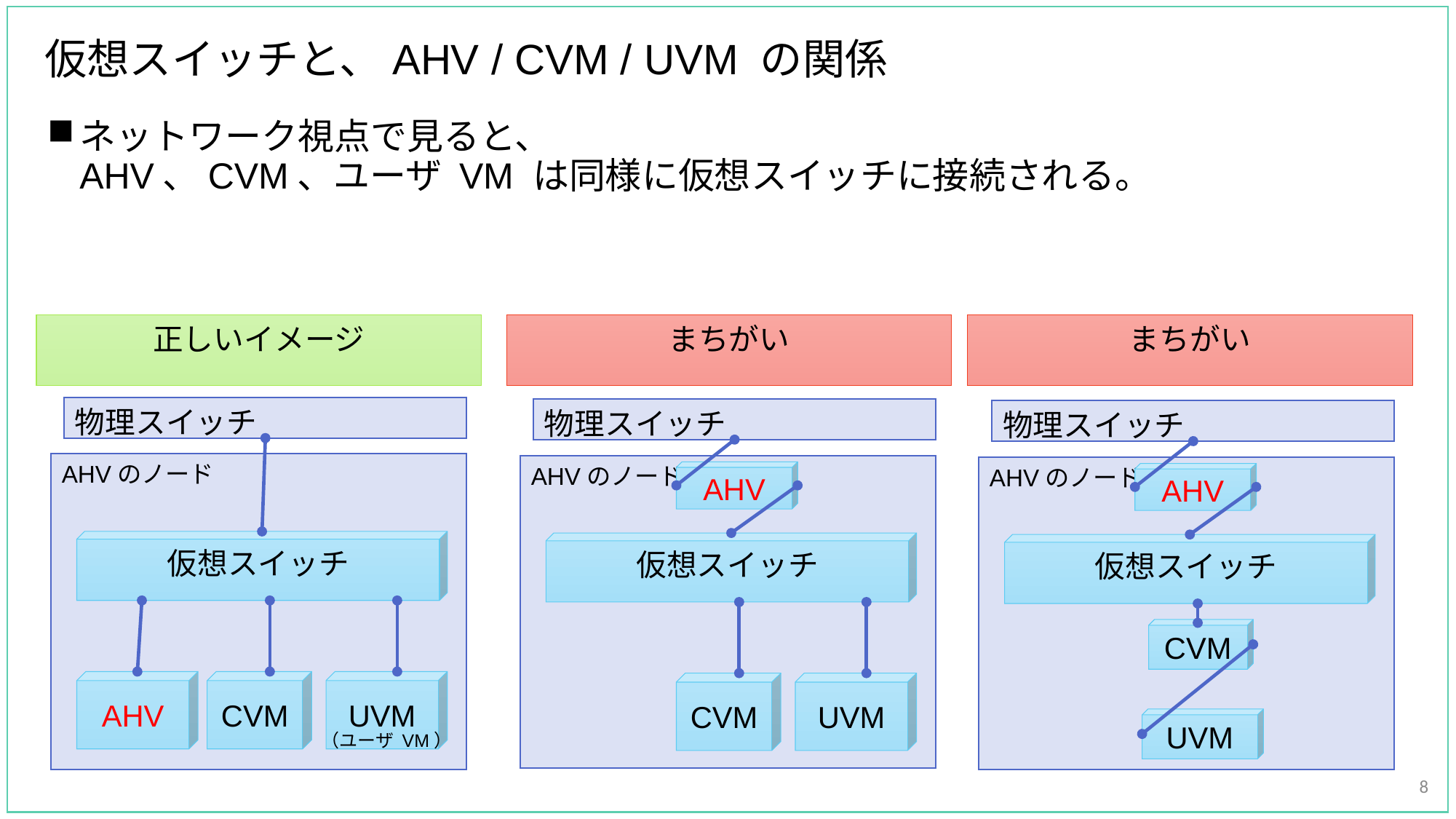

# 仮想スイッチと、AHV / CVM / UVM の関係
ネットワーク視点で見ると、
AHV、CVM、ユーザ VM は同様に仮想スイッチに接続される。
正しいイメージ
まちがい
まちがい
物理スイッチ
物理スイッチ
物理スイッチ
AHVのノード
AHVのノード
AHVのノード
AHV
AHV
仮想スイッチ
仮想スイッチ
仮想スイッチ
CVM
AHV
CVM
UVM
CVM
UVM
UVM
（ユーザ VM）
8